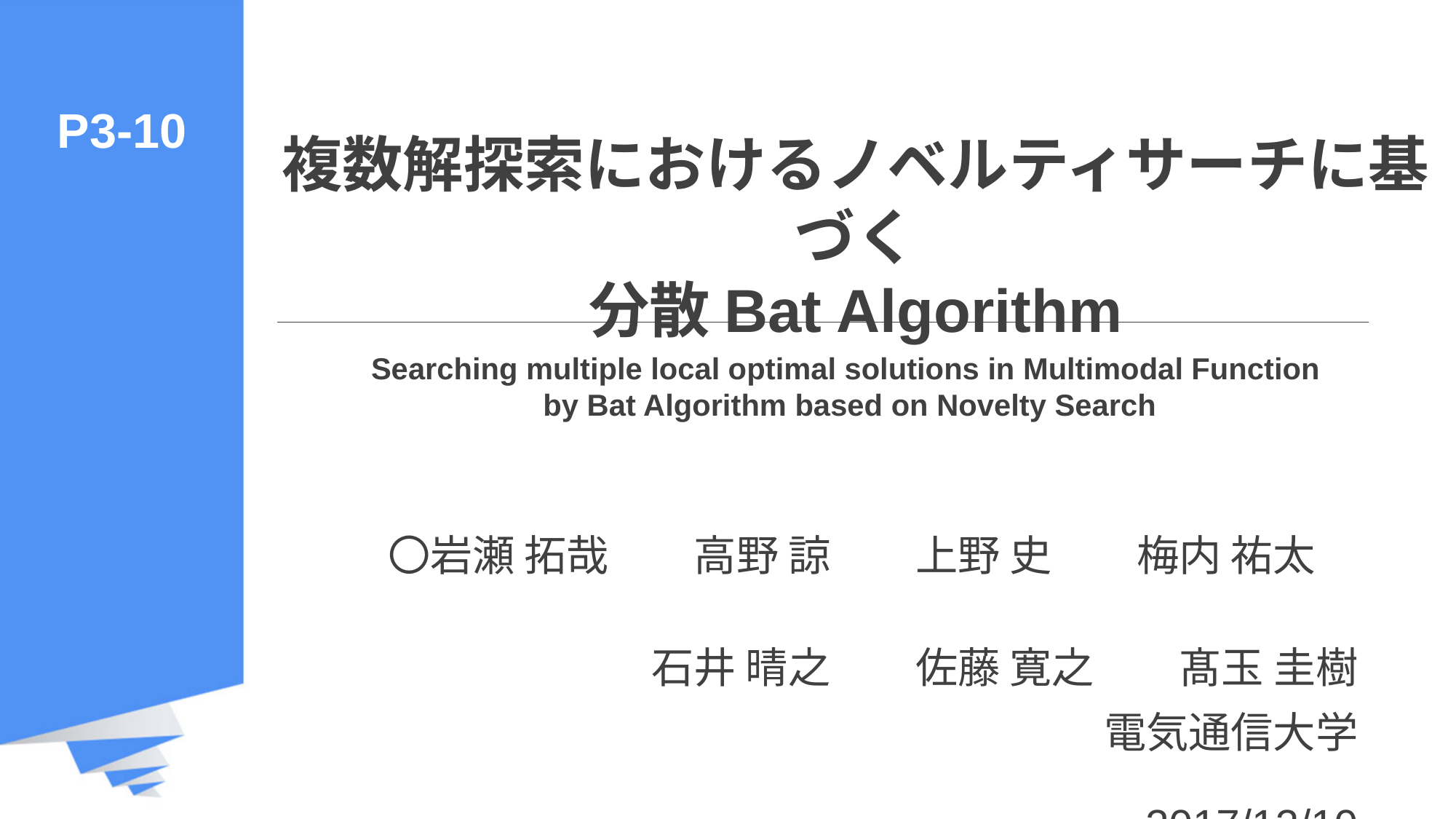

P3-10
# 複数解探索におけるノベルティサーチに基づく 分散Bat Algorithm
Searching multiple local optimal solutions in Multimodal Function
by Bat Algorithm based on Novelty Search
〇岩瀬 拓哉　　高野 諒　　上野 史　　梅内 祐太　　
石井 晴之　　佐藤 寛之　　髙玉 圭樹
電気通信大学
2017/12/10